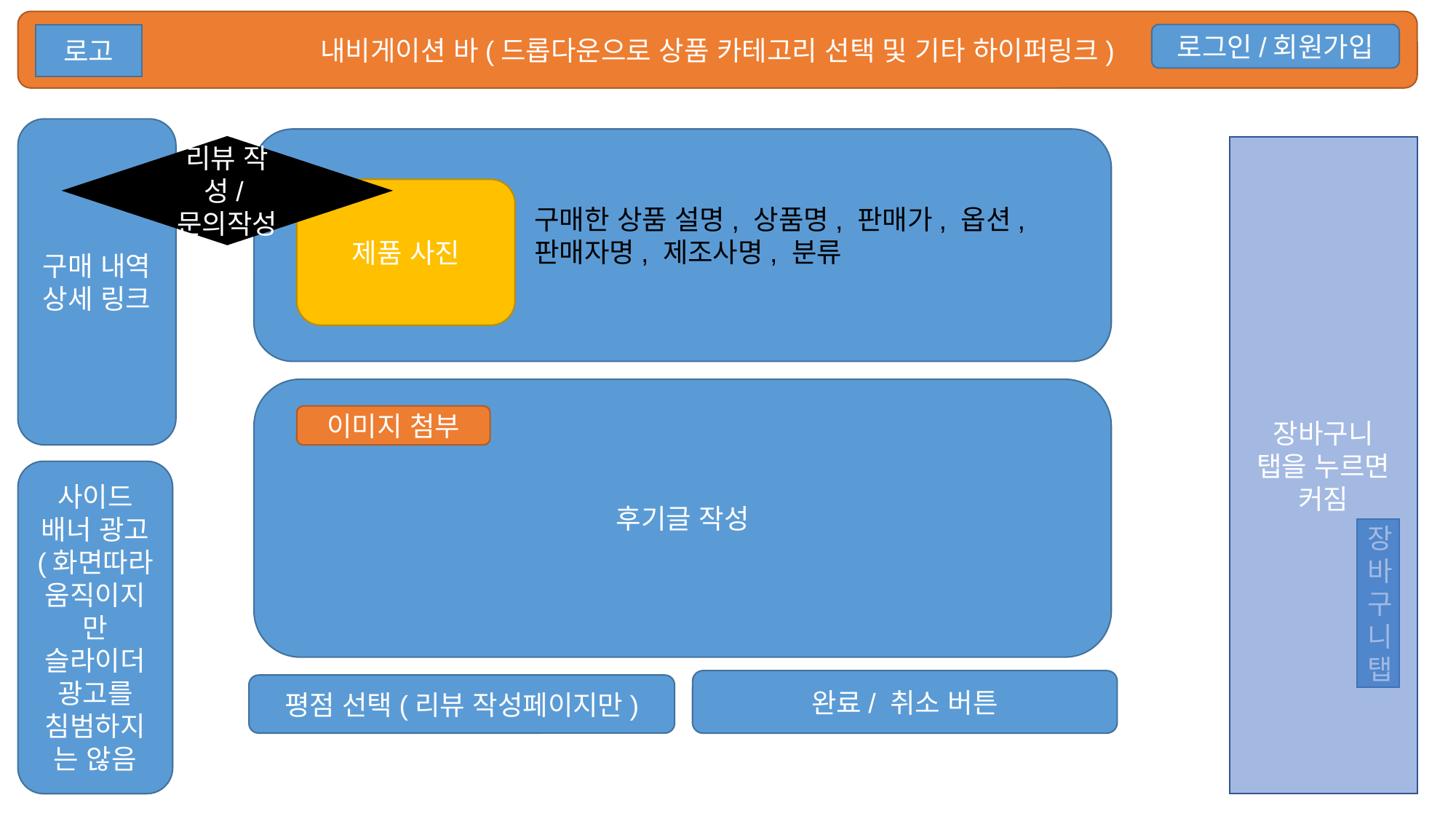

내비게이션 바(드롭다운으로 상품 카테고리 선택 및 기타 하이퍼링크)
로고
로그인/회원가입
구매 내역 상세 링크

리뷰 작성/문의작성
장바구니
탭을 누르면 커짐
제품 사진
구매한 상품 설명, 상품명, 판매가, 옵션, 판매자명, 제조사명, 분류

후기글 작성
이미지 첨부
사이드 배너 광고 (화면따라 움직이지만 슬라이더 광고를 침범하지는 않음
장바구니탭
완료/ 취소 버튼
평점 선택(리뷰 작성페이지만)